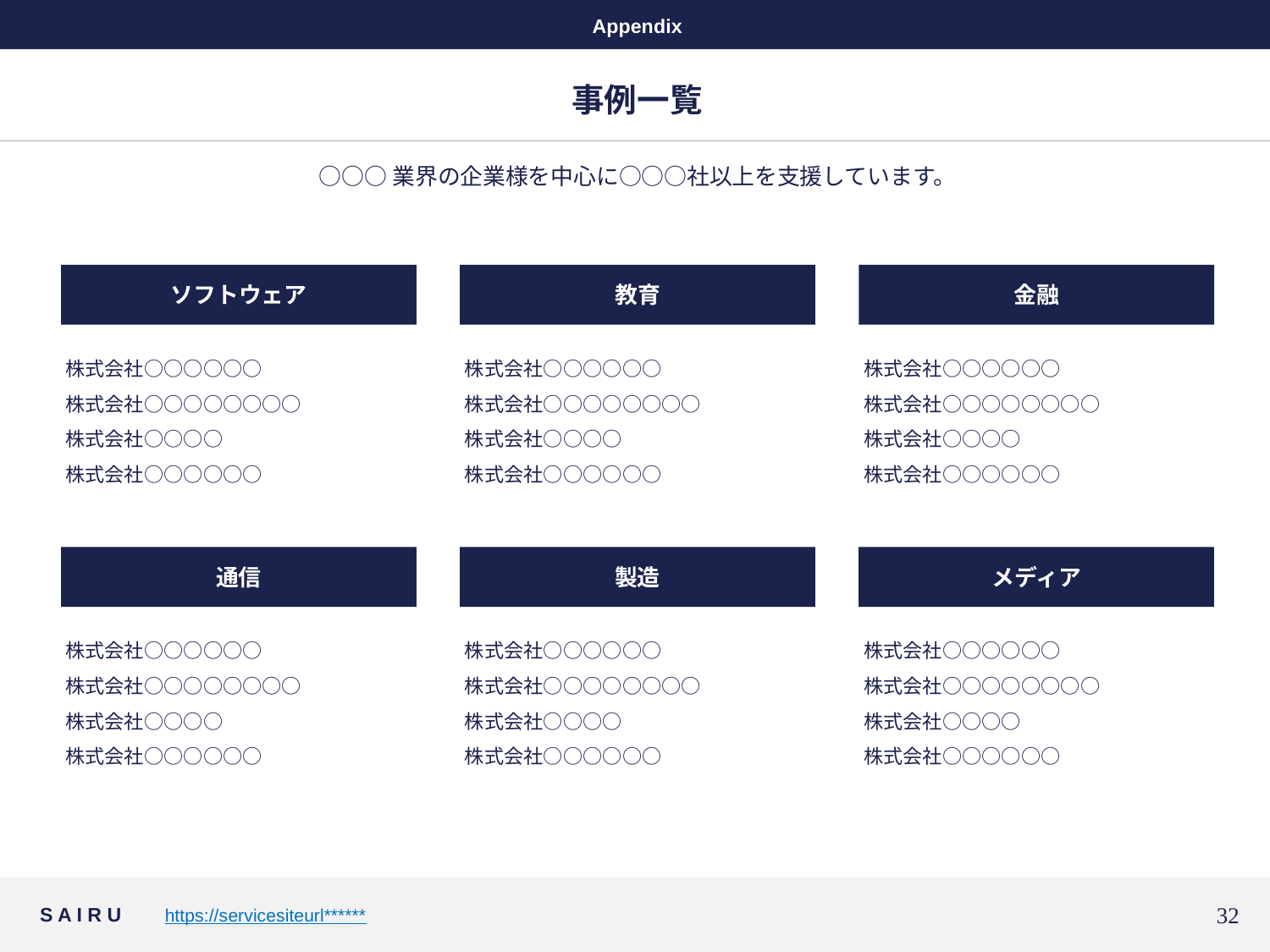

Appendix
# 事例一覧
○○○業界の企業様を中心に○○○社以上を支援しています。
ソフトウェア
教育
金融
株式会社○○○○○○
株式会社○○○○○○○○
株式会社○○○○
株式会社○○○○○○
株式会社○○○○○○
株式会社○○○○○○○○
株式会社○○○○
株式会社○○○○○○
株式会社○○○○○○
株式会社○○○○○○○○
株式会社○○○○
株式会社○○○○○○
通信
製造
メディア
株式会社○○○○○○
株式会社○○○○○○○○
株式会社○○○○
株式会社○○○○○○
株式会社○○○○○○
株式会社○○○○○○○○
株式会社○○○○
株式会社○○○○○○
株式会社○○○○○○
株式会社○○○○○○○○
株式会社○○○○
株式会社○○○○○○
32